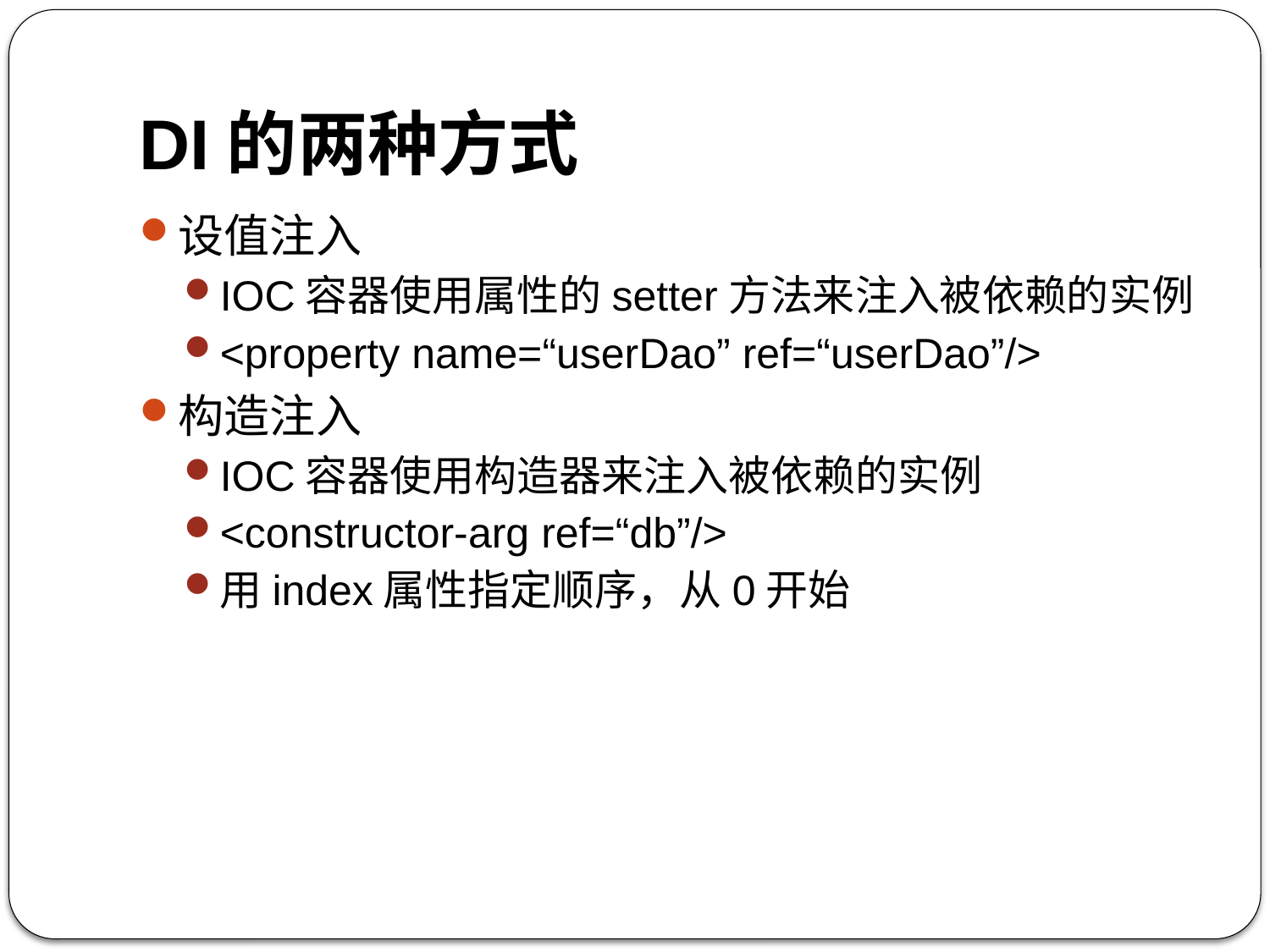

# DI的两种方式
设值注入
IOC容器使用属性的setter方法来注入被依赖的实例
<property name=“userDao” ref=“userDao”/>
构造注入
IOC容器使用构造器来注入被依赖的实例
<constructor-arg ref=“db”/>
用index属性指定顺序，从0开始